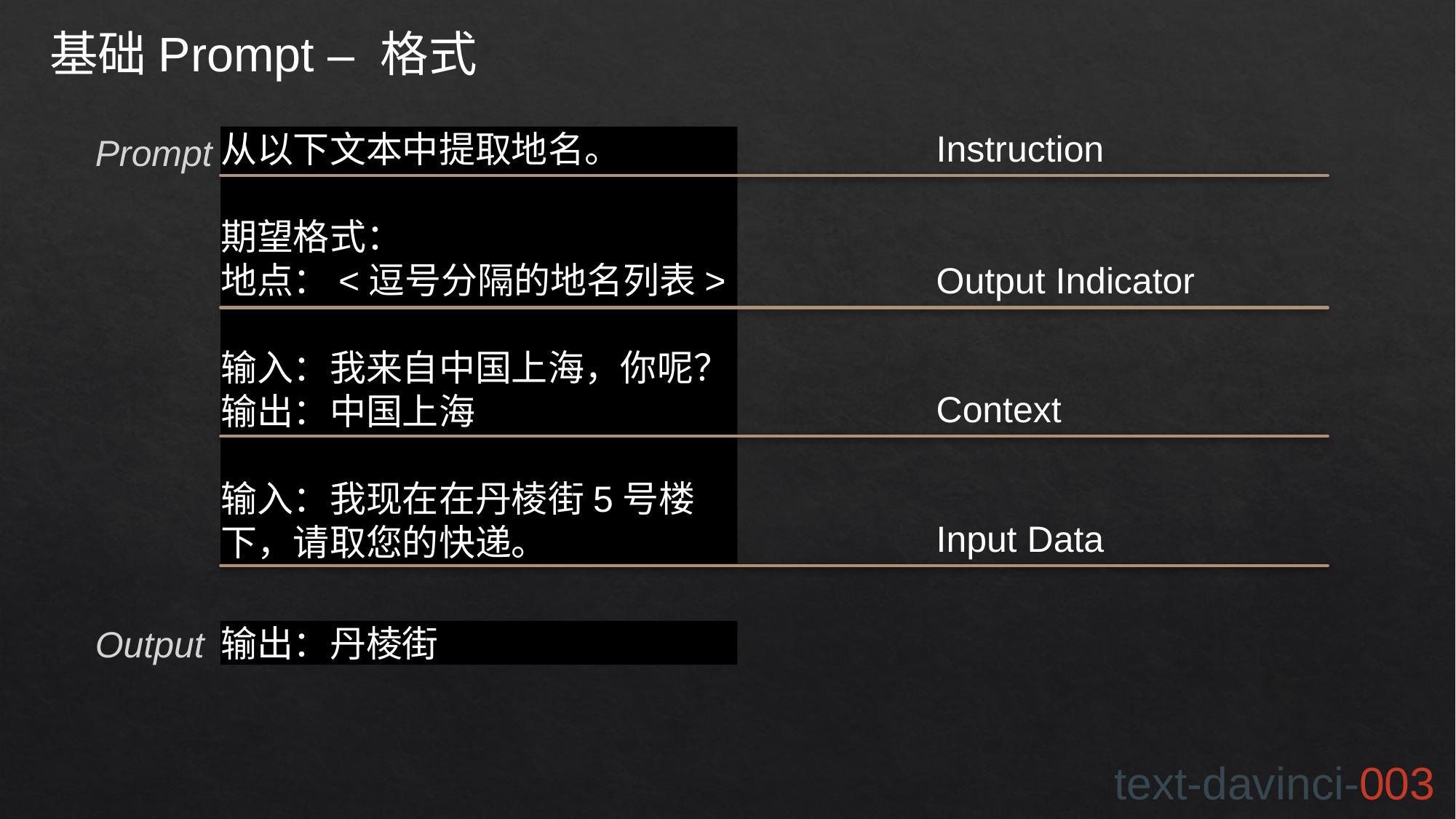

基础Prompt – 格式
Instruction
Prompt
从以下文本中提取地名。

期望格式：
地点：<逗号分隔的地名列表>

输入：我来自中国上海，你呢？
输出：中国上海

输入：我现在在丹棱街5号楼下，请取您的快递。
Output Indicator
Context
Input Data
Output
输出：丹棱街
text-davinci-003